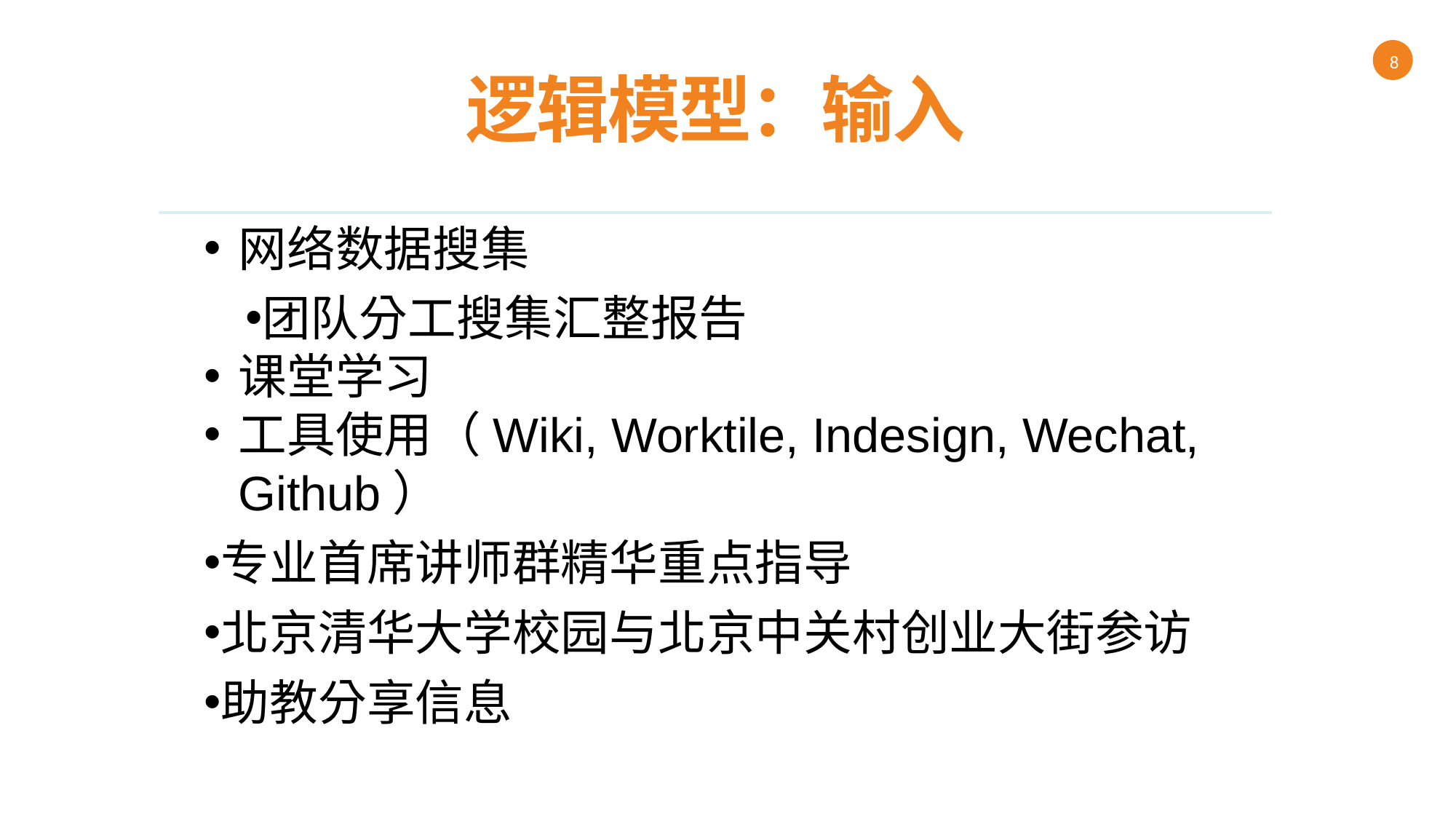

8
逻辑模型：输入
网络数据搜集
团队分工搜集汇整报告
课堂学习
工具使用（Wiki, Worktile, Indesign, Wechat, Github）
专业首席讲师群精华重点指导
北京清华大学校园与北京中关村创业大街参访
助教分享信息